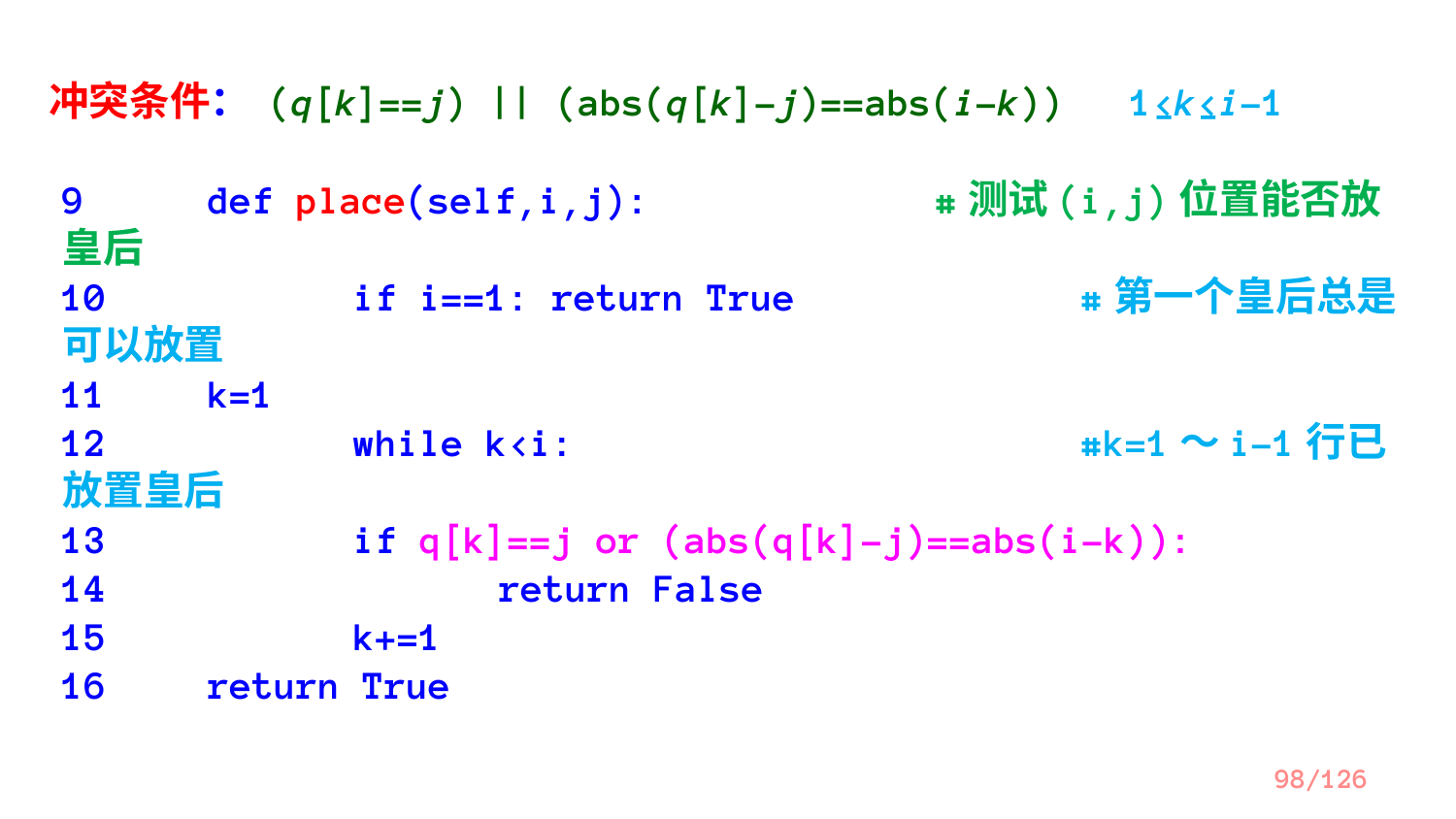

冲突条件： (q[k]==j) || (abs(q[k]-j)==abs(i-k))   1≤k≤i-1
9    	def place(self,i,j):          	#测试(i,j)位置能否放皇后
10   		if i==1: return True       	#第一个皇后总是可以放置
11    	k=1
12     	while k<i:                  	#k=1～i-1行已放置皇后
13        	if q[k]==j or (abs(q[k]-j)==abs(i-k)):
14        		return False
15        	k+=1
16    	return True
98/126